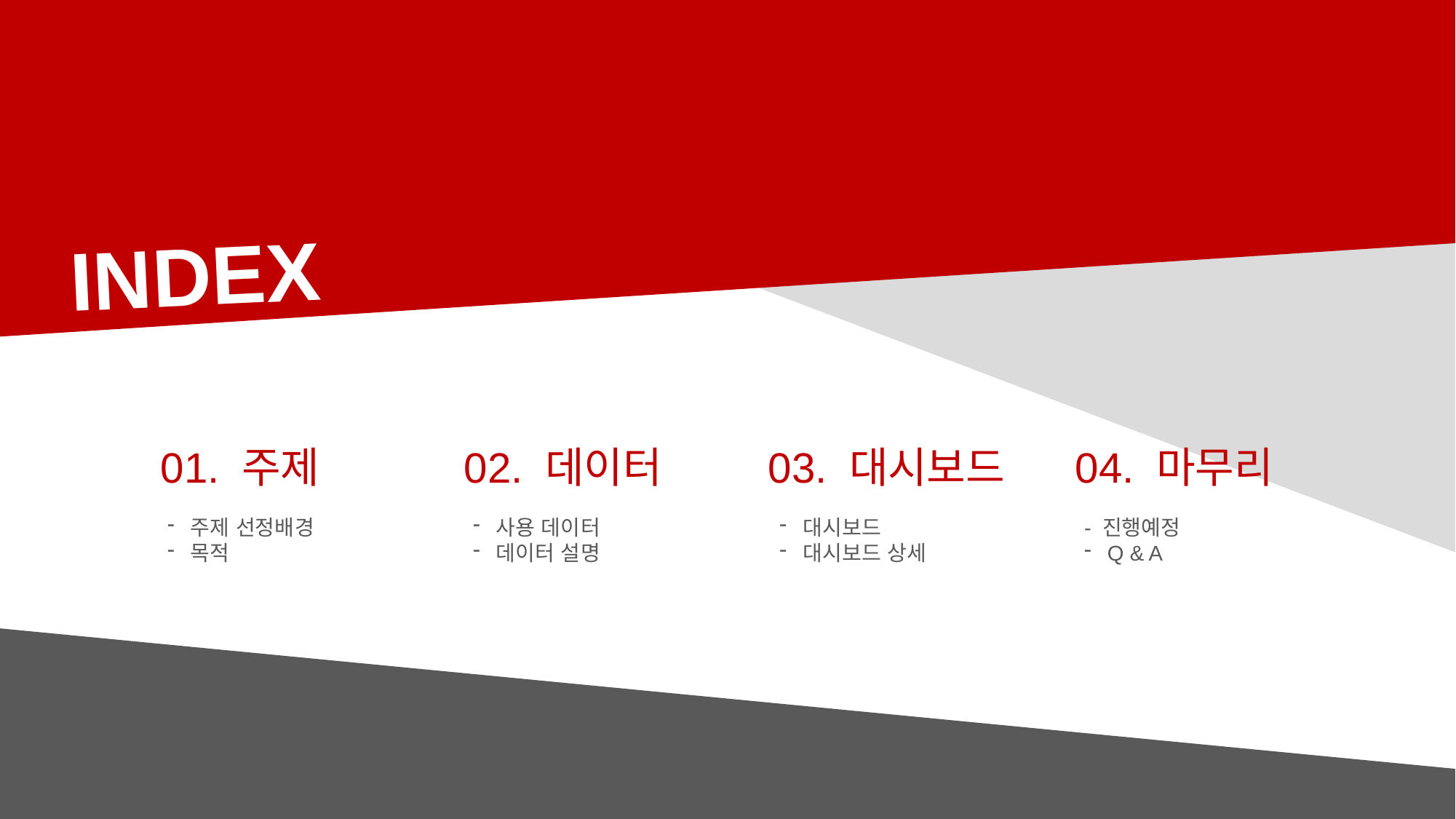

INDEX
01. 주제
02. 데이터
03. 대시보드
04. 마무리
주제 선정배경
목적

사용 데이터
데이터 설명
대시보드
대시보드 상세

- 진행예정
Q & A